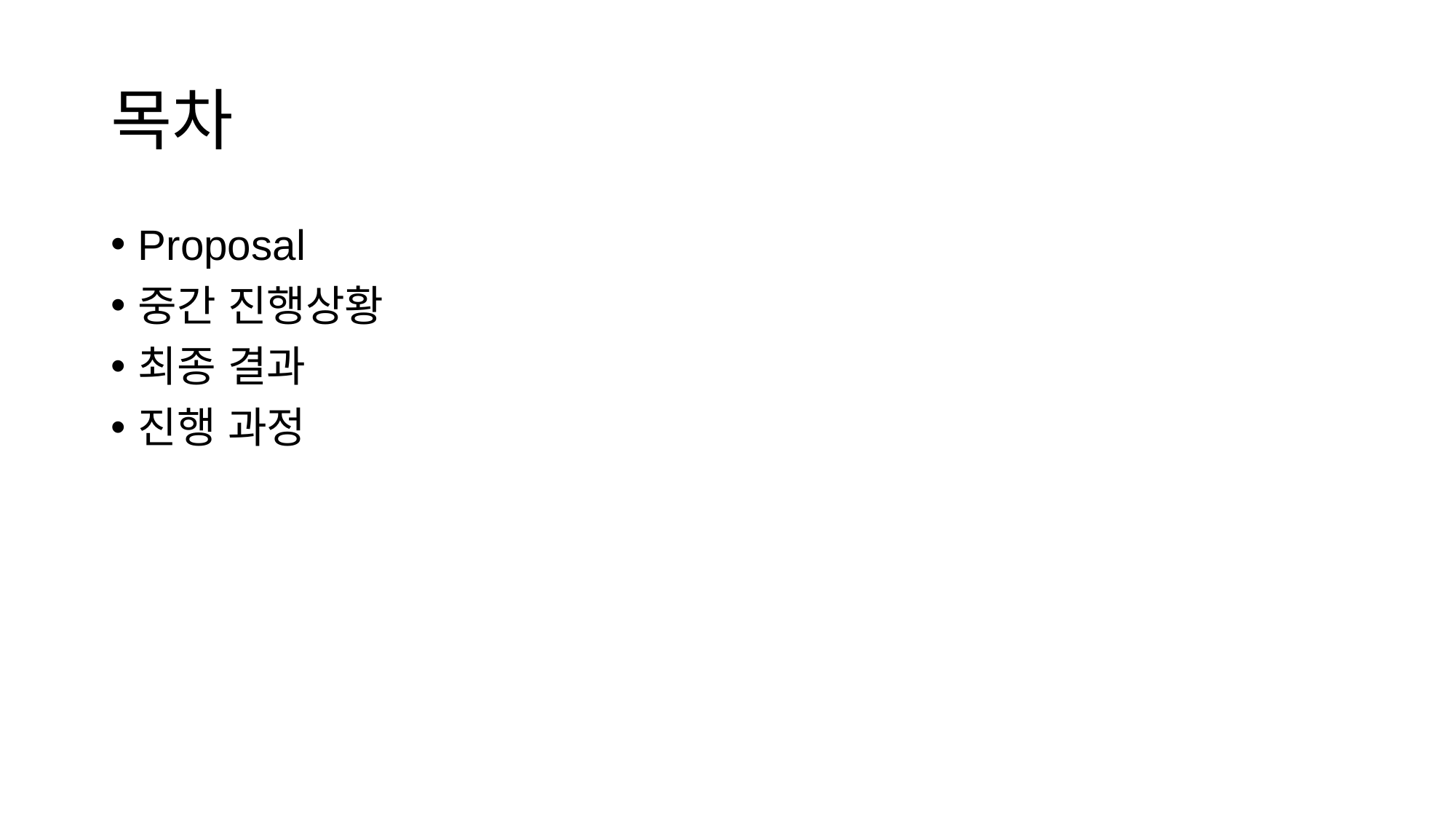

# 목차
Proposal
중간 진행상황
최종 결과
진행 과정